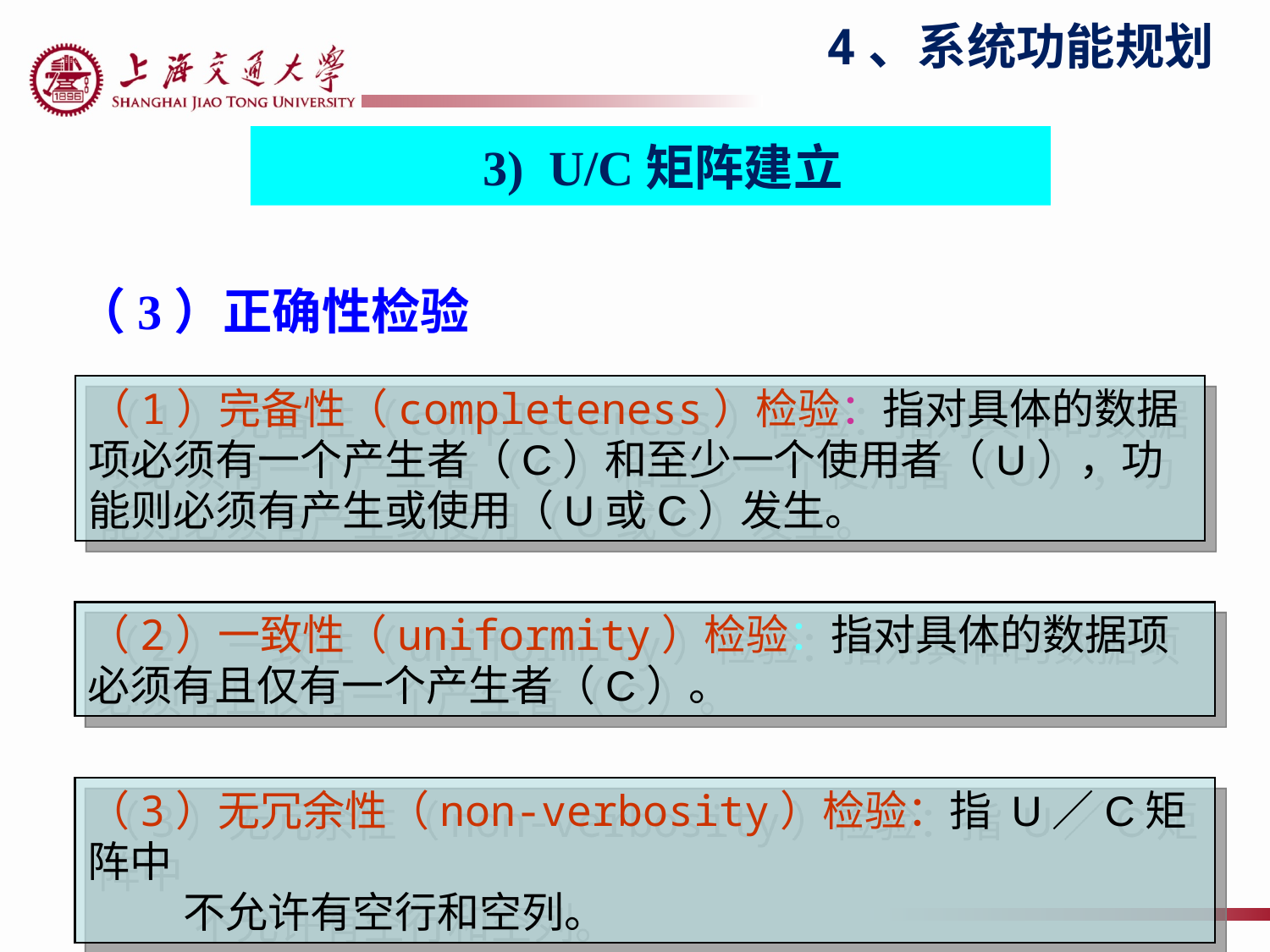

# 4、系统功能规划
  3)  U/C矩阵建立
（3）正确性检验
（1）完备性（completeness）检验：指对具体的数据项必须有一个产生者（C）和至少一个使用者（U），功能则必须有产生或使用（U或C）发生。
（2）一致性（uniformity）检验：指对具体的数据项必须有且仅有一个产生者（C）。
（3）无冗余性（non-verbosity）检验：指 U／C矩阵中
         不允许有空行和空列。